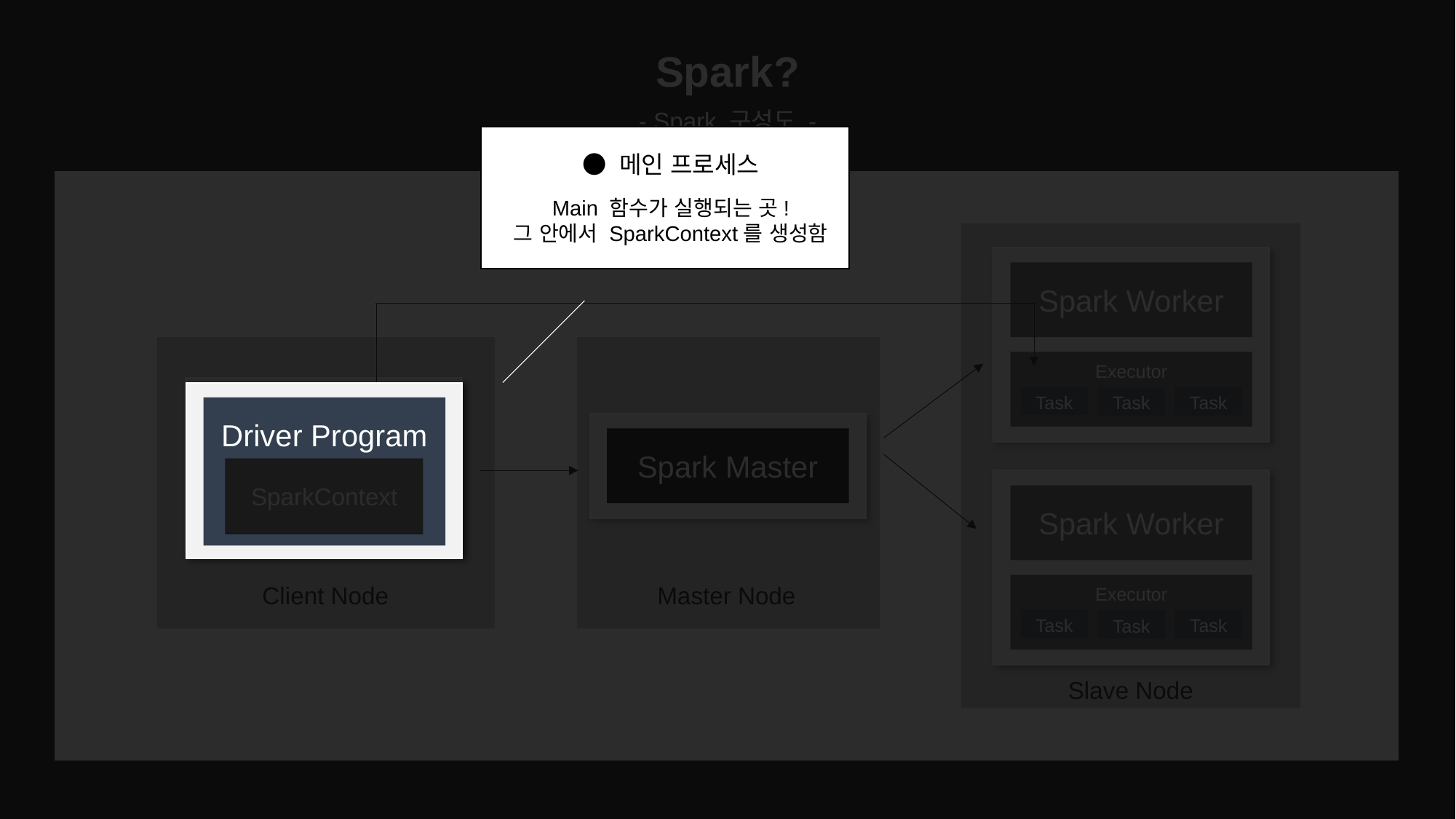

Spark?
- Spark 구성도 -

● 메인 프로세스

Main 함수가 실행되는 곳!
그 안에서 SparkContext를 생성함

Spark Worker

Executor
Task

Task

Task

Driver Program

SparkContext

Driver Program

SparkContext

Spark Master

Spark Worker

Executor
Task

Task

Task

Client Node
Master Node
Slave Node